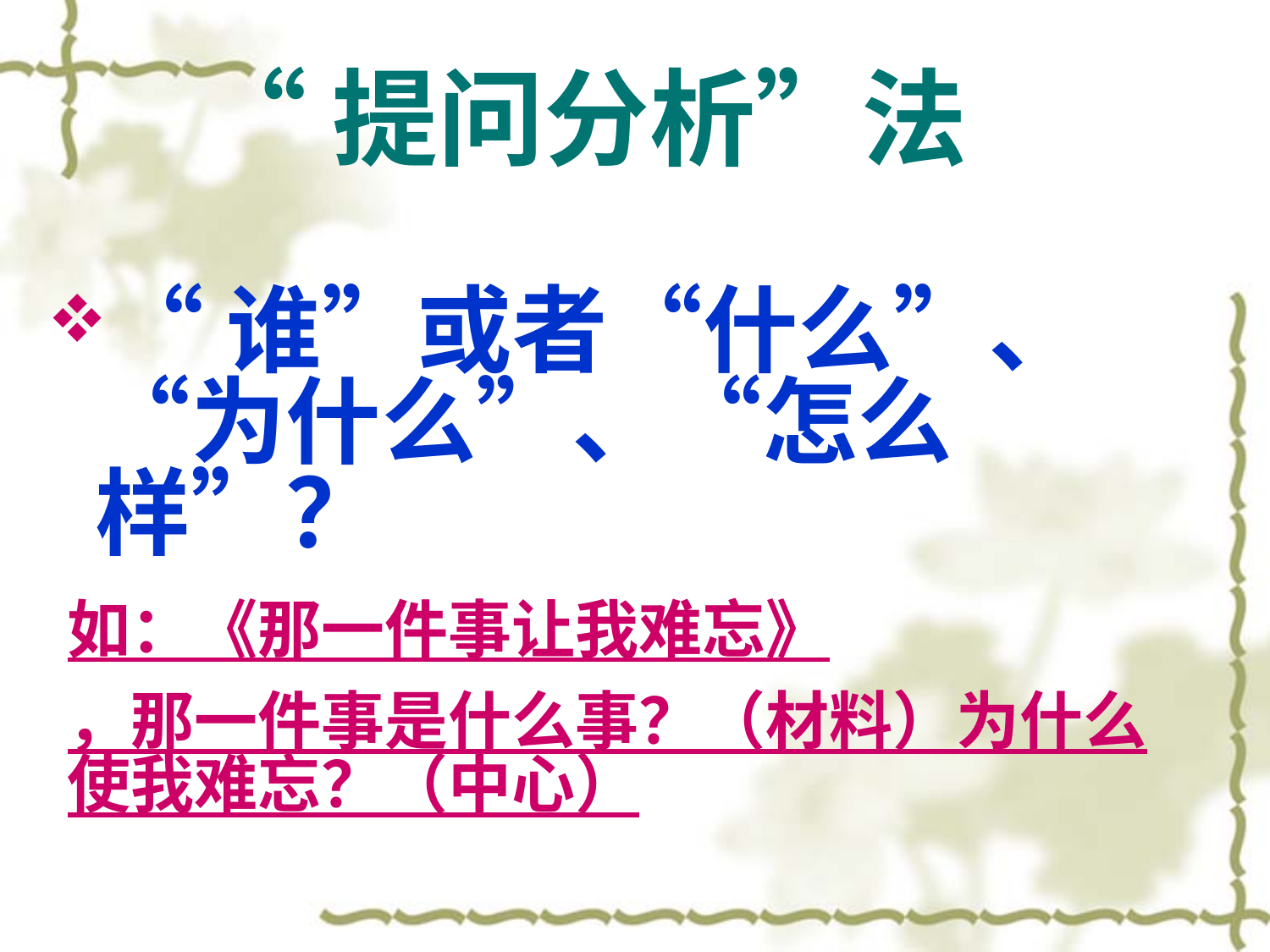

# “提问分析”法
“谁”或者“什么”、“为什么”、“怎么样”？

如：《那一件事让我难忘》，那一件事是什么事？（材料）为什么使我难忘？（中心）